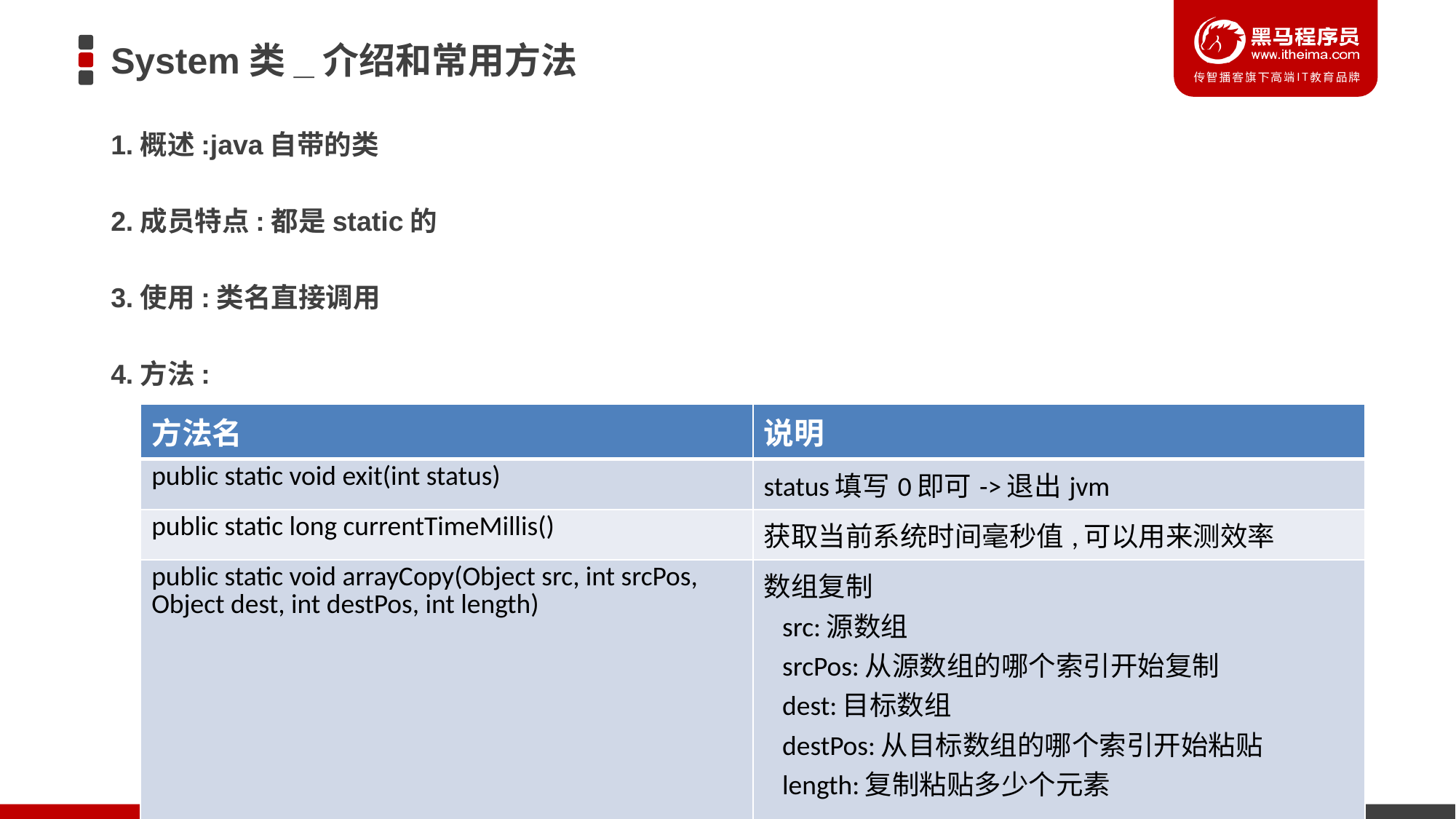

# System类_介绍和常用方法
1.概述:java自带的类

2.成员特点:都是static的

3.使用:类名直接调用

4.方法:

| 方法名 | 说明 |
| --- | --- |
| public static void exit(int status) | status填写0即可->退出jvm |
| public static long currentTimeMillis() | 获取当前系统时间毫秒值,可以用来测效率 |
| public static void arrayCopy(Object src, int srcPos, Object dest, int destPos, int length) | 数组复制 src:源数组 srcPos:从源数组的哪个索引开始复制 dest:目标数组 destPos:从目标数组的哪个索引开始粘贴 length:复制粘贴多少个元素 |